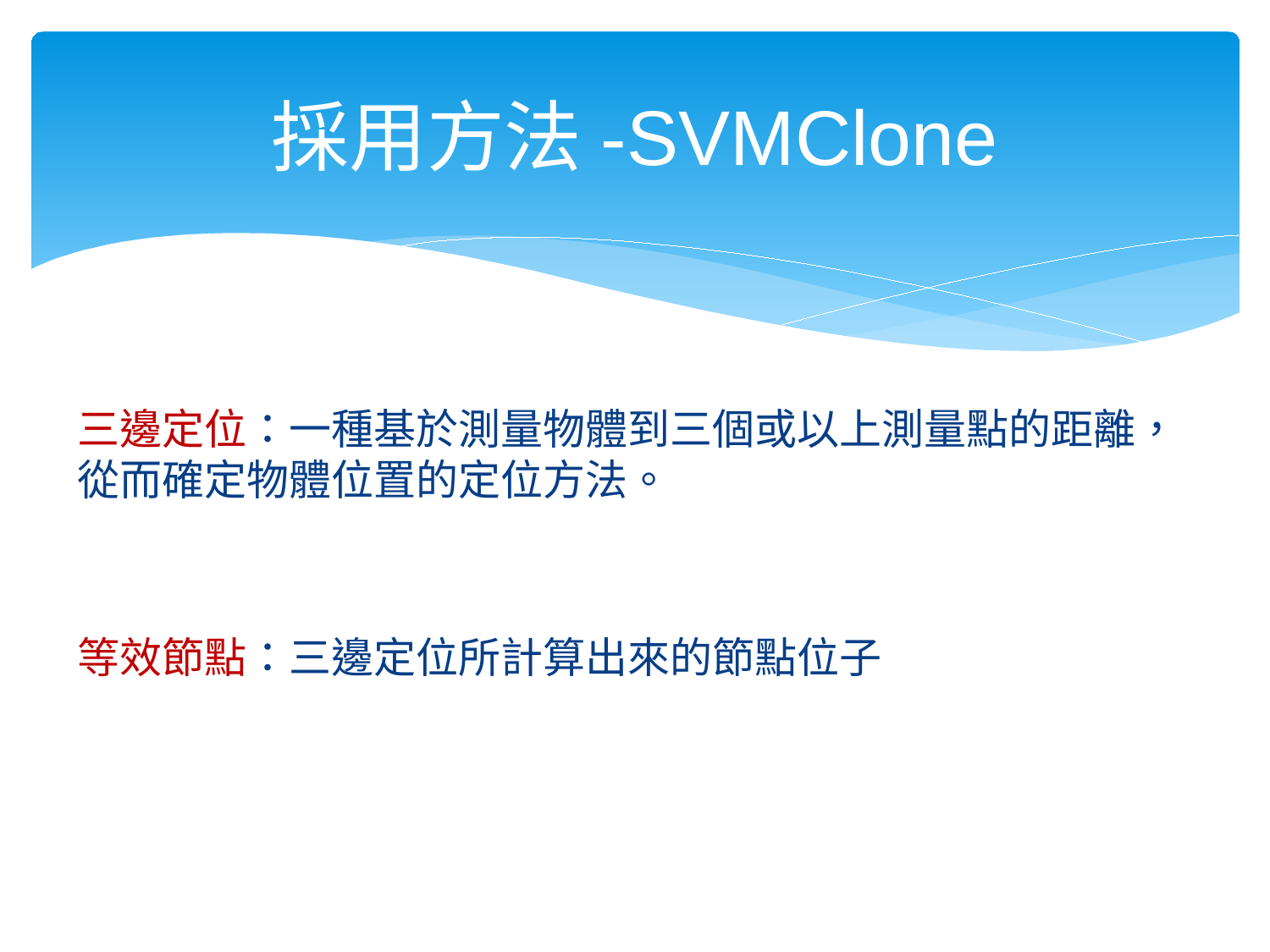

# 採用方法-SVMClone
三邊定位：一種基於測量物體到三個或以上測量點的距離，從而確定物體位置的定位方法。

等效節點：三邊定位所計算出來的節點位子